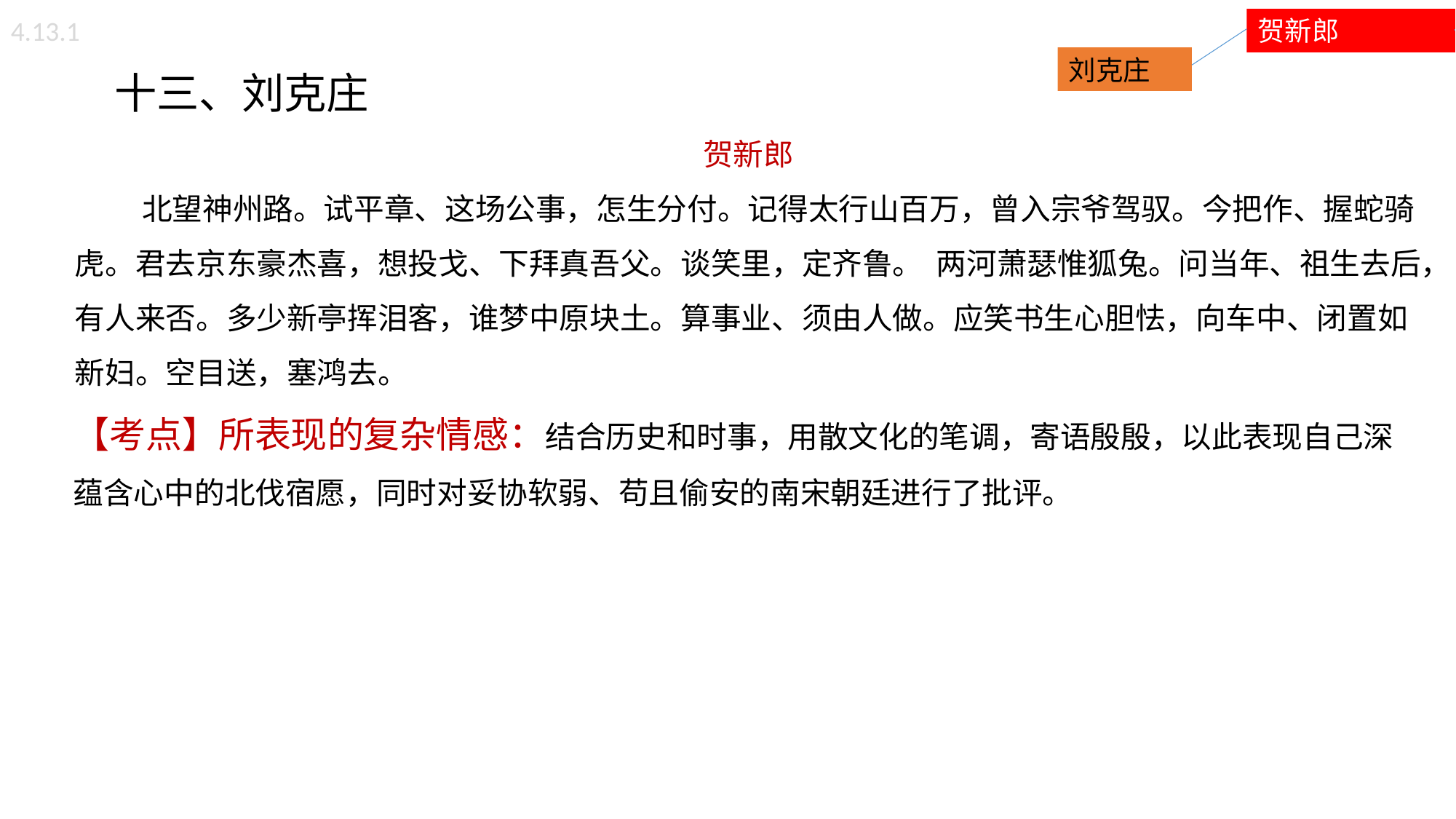

4.13.1
贺新郎
    十三、刘克庄
贺新郎
         北望神州路。试平章、这场公事，怎生分付。记得太行山百万，曾入宗爷驾驭。今把作、握蛇骑虎。君去京东豪杰喜，想投戈、下拜真吾父。谈笑里，定齐鲁。  两河萧瑟惟狐兔。问当年、祖生去后，有人来否。多少新亭挥泪客，谁梦中原块土。算事业、须由人做。应笑书生心胆怯，向车中、闭置如新妇。空目送，塞鸿去。
【考点】所表现的复杂情感：结合历史和时事，用散文化的笔调，寄语殷殷，以此表现自己深蕴含心中的北伐宿愿，同时对妥协软弱、苟且偷安的南宋朝廷进行了批评。
刘克庄